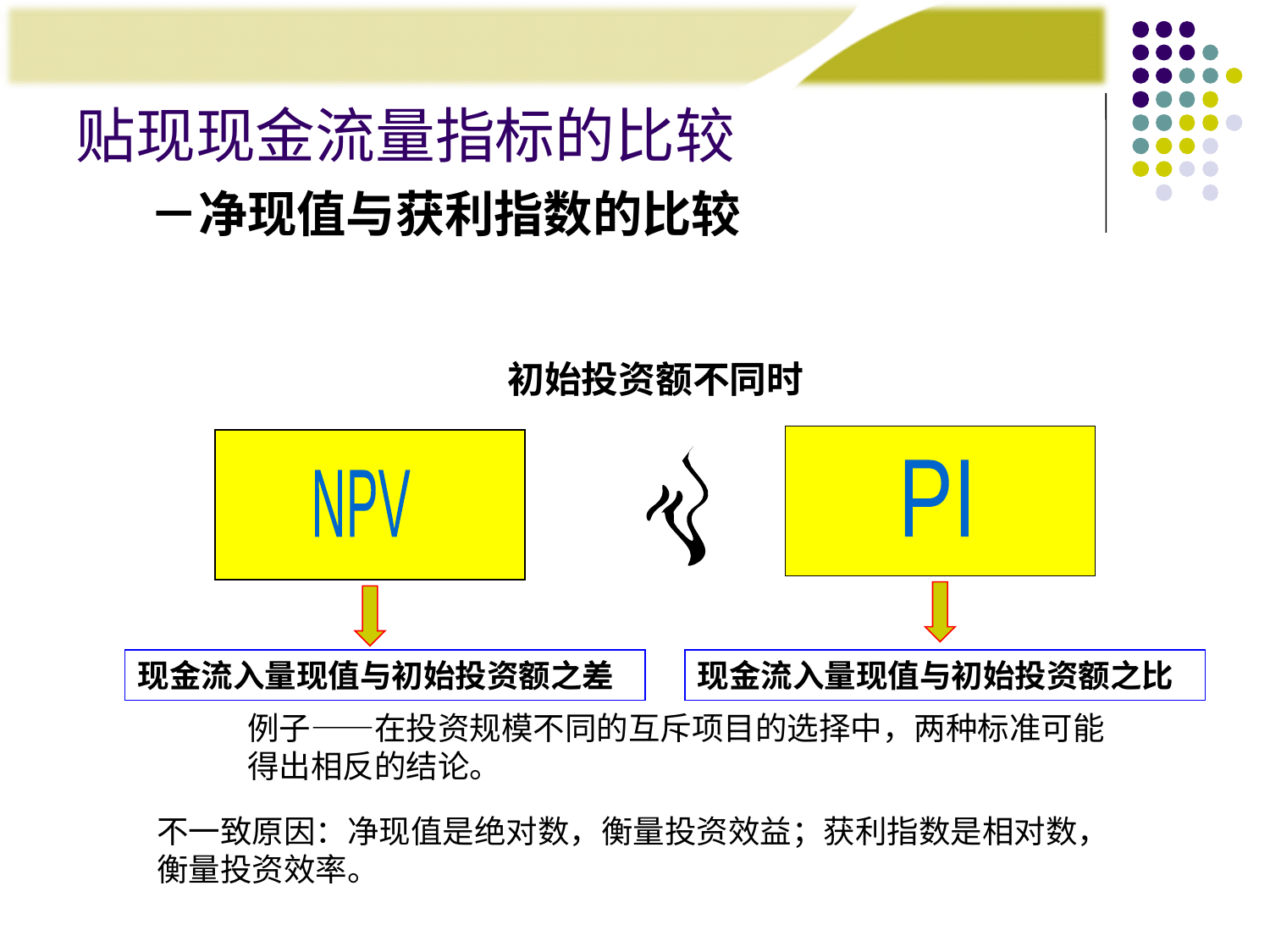

贴现现金流量指标的比较
－净现值与获利指数的比较
初始投资额不同时

PI

现金流入量现值与初始投资额之比

NPV

现金流入量现值与初始投资额之差
？
例子——在投资规模不同的互斥项目的选择中，两种标准可能得出相反的结论。
不一致原因：净现值是绝对数，衡量投资效益；获利指数是相对数，衡量投资效率。